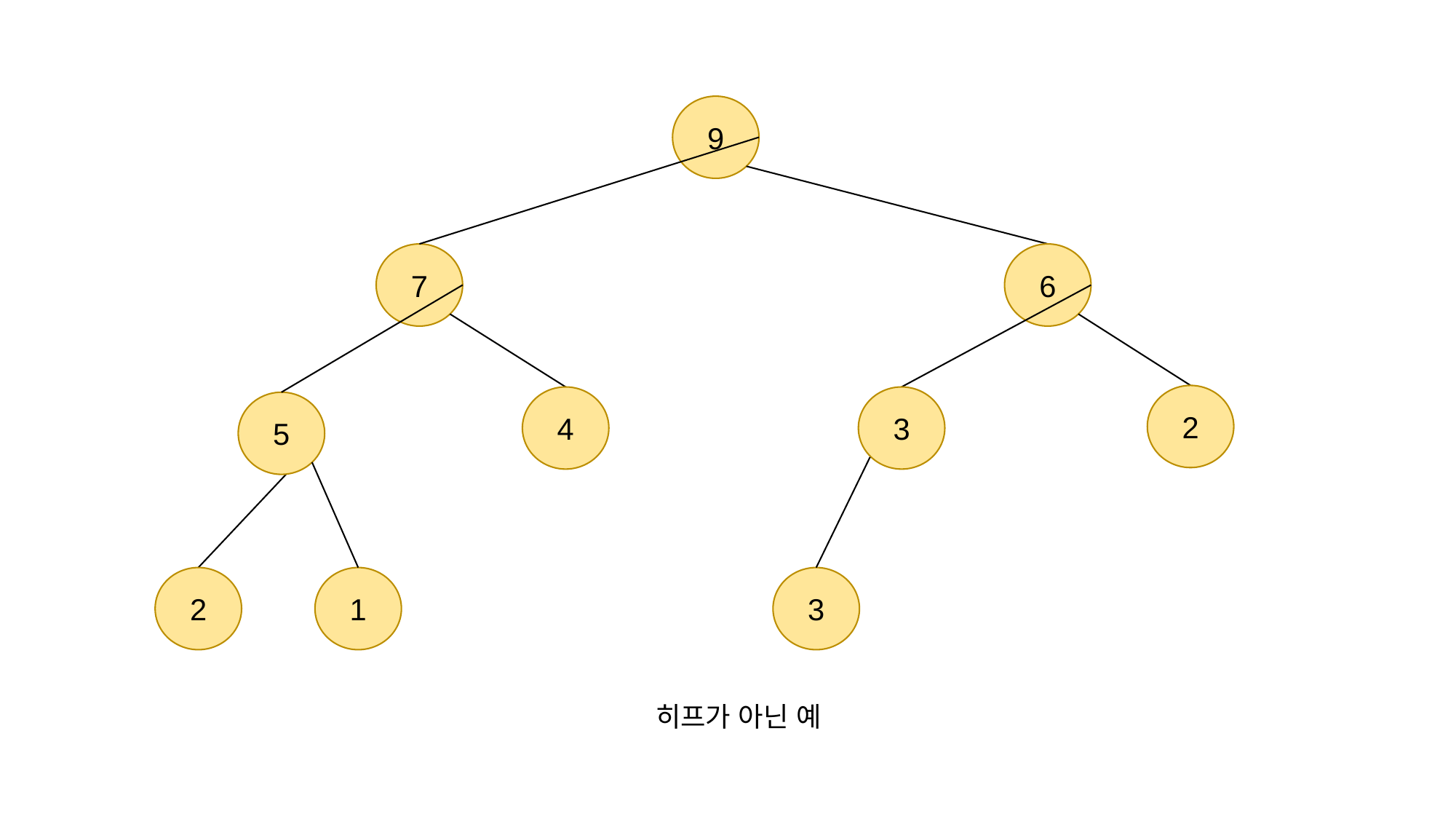

9
7
6
2
4
3
5
1
2
3
  히프가 아닌 예